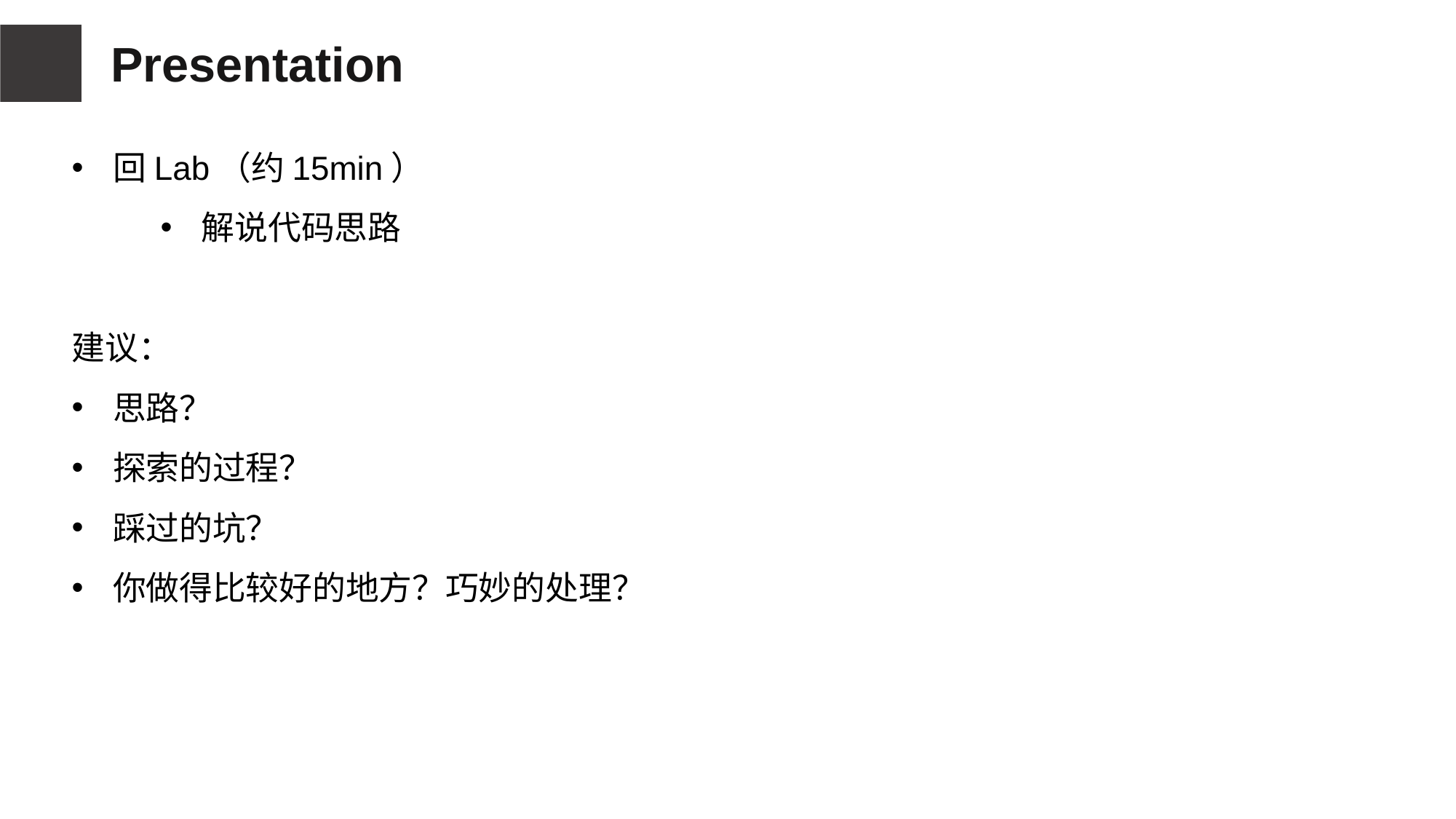

Presentation
回Lab（约15min）
解说代码思路

建议：
思路？
探索的过程？
踩过的坑？
你做得比较好的地方？巧妙的处理？